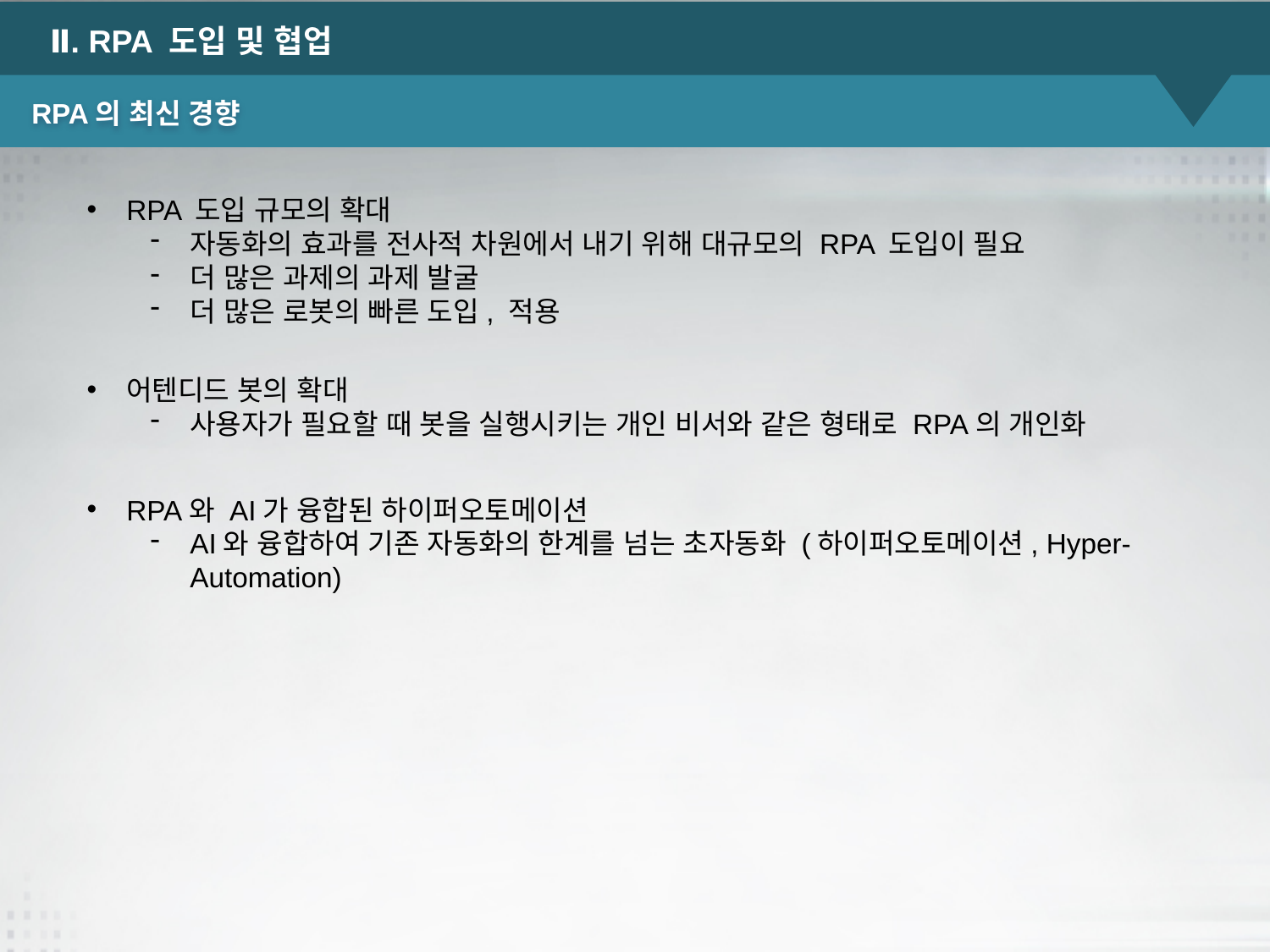

Ⅱ. RPA 도입 및 협업
# RPA의 최신 경향
RPA 도입 규모의 확대
자동화의 효과를 전사적 차원에서 내기 위해 대규모의 RPA 도입이 필요
더 많은 과제의 과제 발굴
더 많은 로봇의 빠른 도입, 적용
어텐디드 봇의 확대
사용자가 필요할 때 봇을 실행시키는 개인 비서와 같은 형태로 RPA의 개인화
RPA와 AI가 융합된 하이퍼오토메이션
AI와 융합하여 기존 자동화의 한계를 넘는 초자동화 (하이퍼오토메이션, Hyper-Automation)